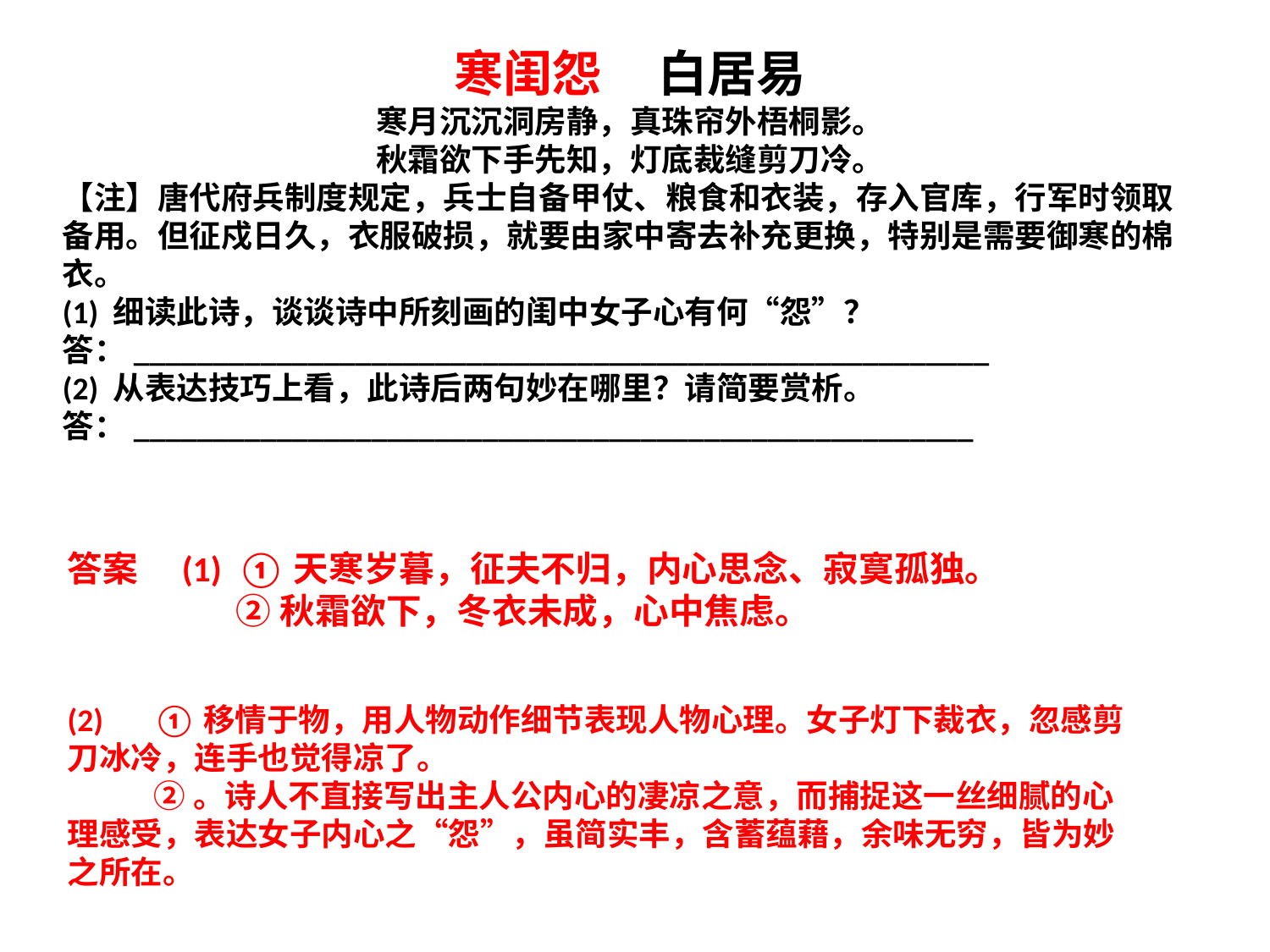

寒闺怨     白居易
寒月沉沉洞房静，真珠帘外梧桐影。
秋霜欲下手先知，灯底裁缝剪刀冷。
【注】唐代府兵制度规定，兵士自备甲仗、粮食和衣装，存入官库，行军时领取备用。但征戍日久，衣服破损，就要由家中寄去补充更换，特别是需要御寒的棉衣。
(1) 细读此诗，谈谈诗中所刻画的闺中女子心有何“怨”？
答：______________________________________________________
(2) 从表达技巧上看，此诗后两句妙在哪里？请简要赏析。
答：_____________________________________________________

答案　(1)  ①天寒岁暮，征夫不归，内心思念、寂寞孤独。
                     ②秋霜欲下，冬衣未成，心中焦虑。

(2)       ①移情于物，用人物动作细节表现人物心理。女子灯下裁衣，忽感剪刀冰冷，连手也觉得凉了。
            ②。诗人不直接写出主人公内心的凄凉之意，而捕捉这一丝细腻的心理感受，表达女子内心之“怨”，虽简实丰，含蓄蕴藉，余味无穷，皆为妙之所在。